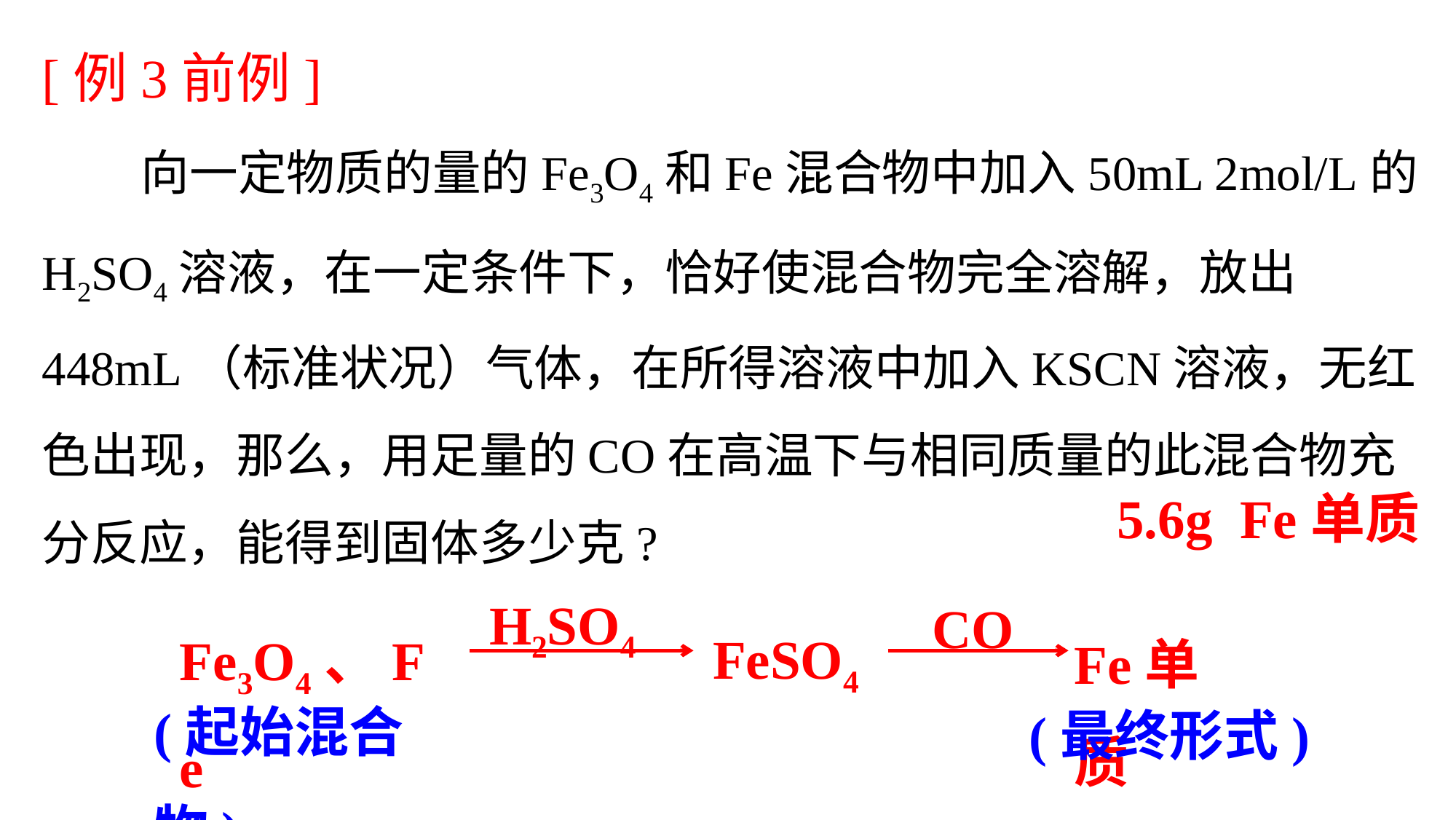

[例3前例]
        向一定物质的量的Fe3O4和Fe混合物中加入50mL 2mol/L的H2SO4溶液，在一定条件下，恰好使混合物完全溶解，放出448mL（标准状况）气体，在所得溶液中加入KSCN溶液，无红色出现，那么，用足量的CO在高温下与相同质量的此混合物充分反应，能得到固体多少克?
5.6g  Fe单质
H2SO4
CO
FeSO4
Fe3O4、Fe
Fe单质
(起始混合物)
(最终形式)